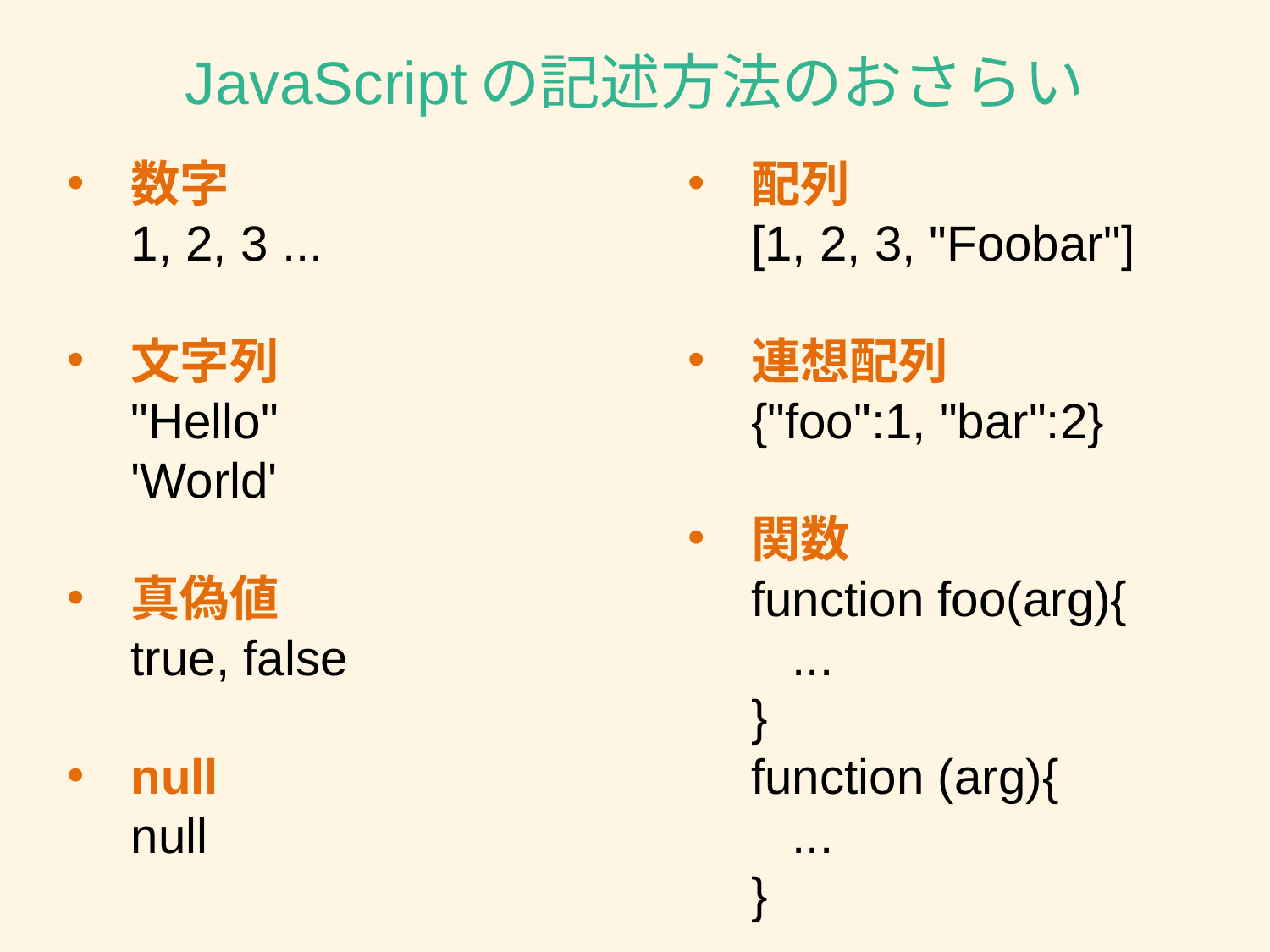

# JavaScriptの記述方法のおさらい
数字
1, 2, 3 ...
文字列
"Hello"
'World'
真偽値
true, false

null
null

配列
[1, 2, 3, "Foobar"]
連想配列
{"foo":1, "bar":2}

関数
function foo(arg){
   ...
}
function (arg){
   ...
}